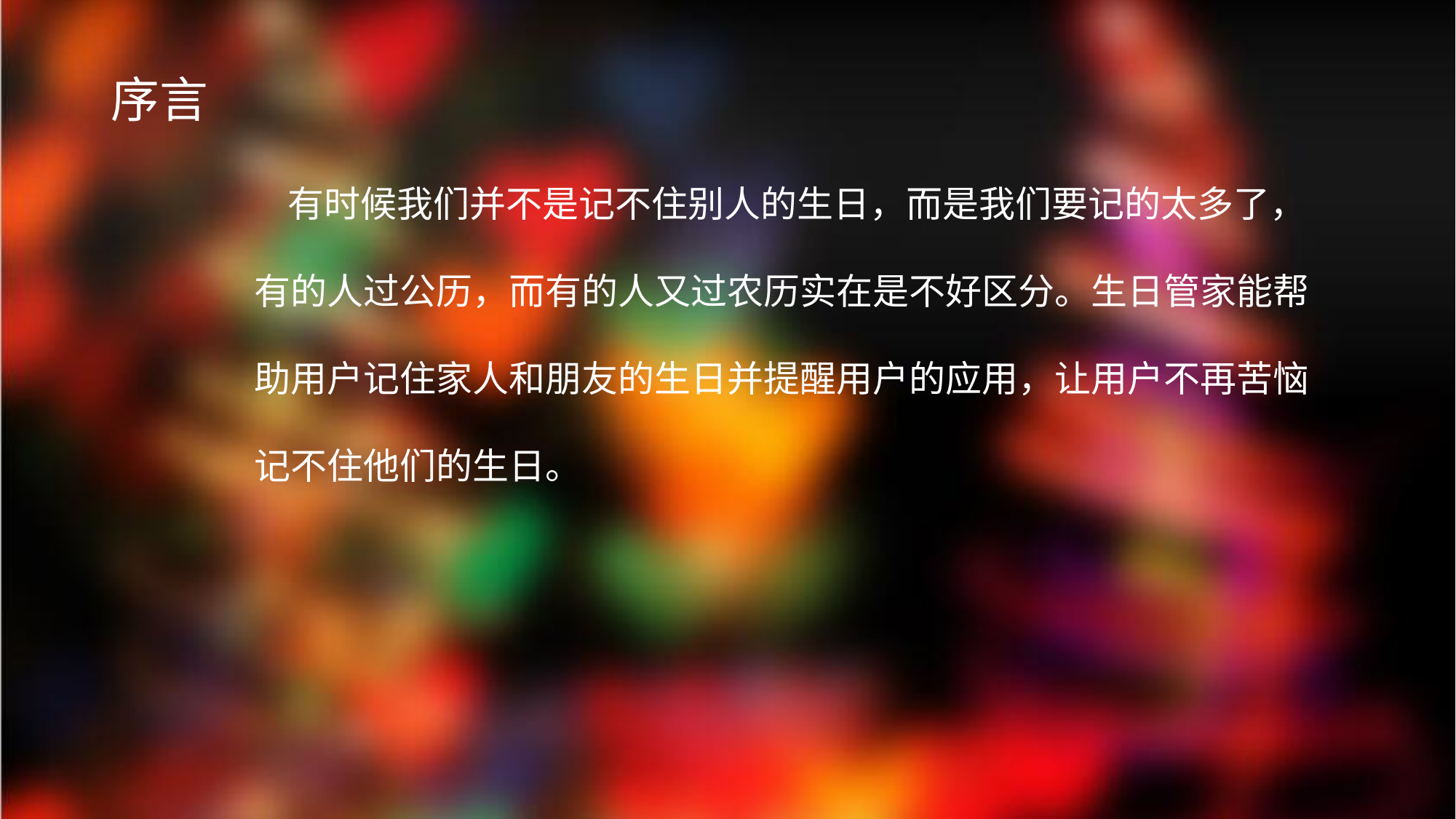

# 序言
   有时候我们并不是记不住别人的生日，而是我们要记的太多了，

有的人过公历，而有的人又过农历实在是不好区分。生日管家能帮

助用户记住家人和朋友的生日并提醒用户的应用，让用户不再苦恼

记不住他们的生日。